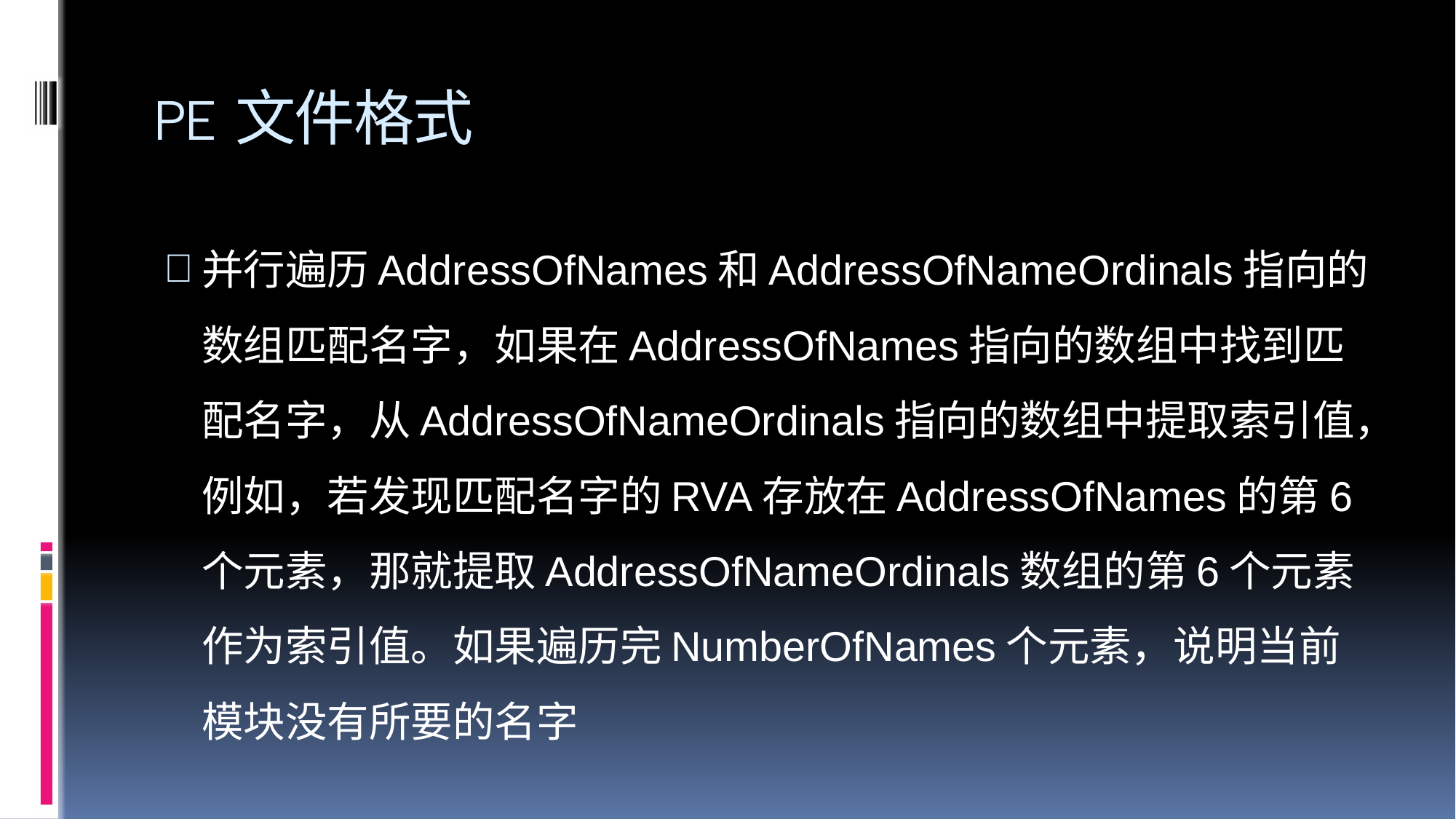

# PE文件格式
并行遍历AddressOfNames和AddressOfNameOrdinals指向的数组匹配名字，如果在AddressOfNames指向的数组中找到匹配名字，从AddressOfNameOrdinals指向的数组中提取索引值，例如，若发现匹配名字的RVA存放在AddressOfNames的第6个元素，那就提取AddressOfNameOrdinals数组的第6个元素作为索引值。如果遍历完NumberOfNames个元素，说明当前模块没有所要的名字